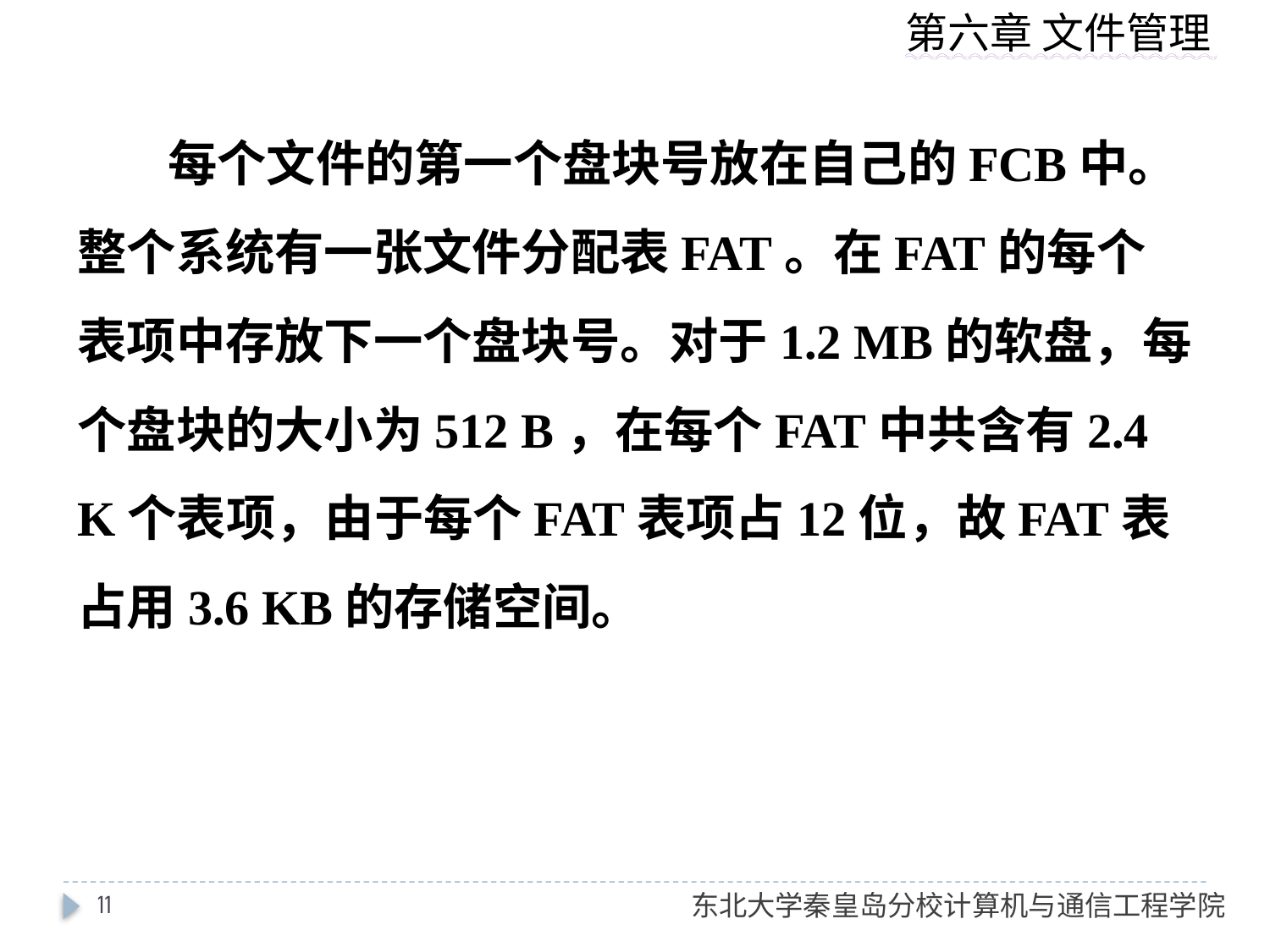

每个文件的第一个盘块号放在自己的FCB中。整个系统有一张文件分配表FAT。在FAT的每个表项中存放下一个盘块号。对于1.2 MB的软盘，每个盘块的大小为512 B，在每个FAT中共含有2.4 K个表项，由于每个FAT表项占12位，故FAT表占用3.6 KB的存储空间。
11